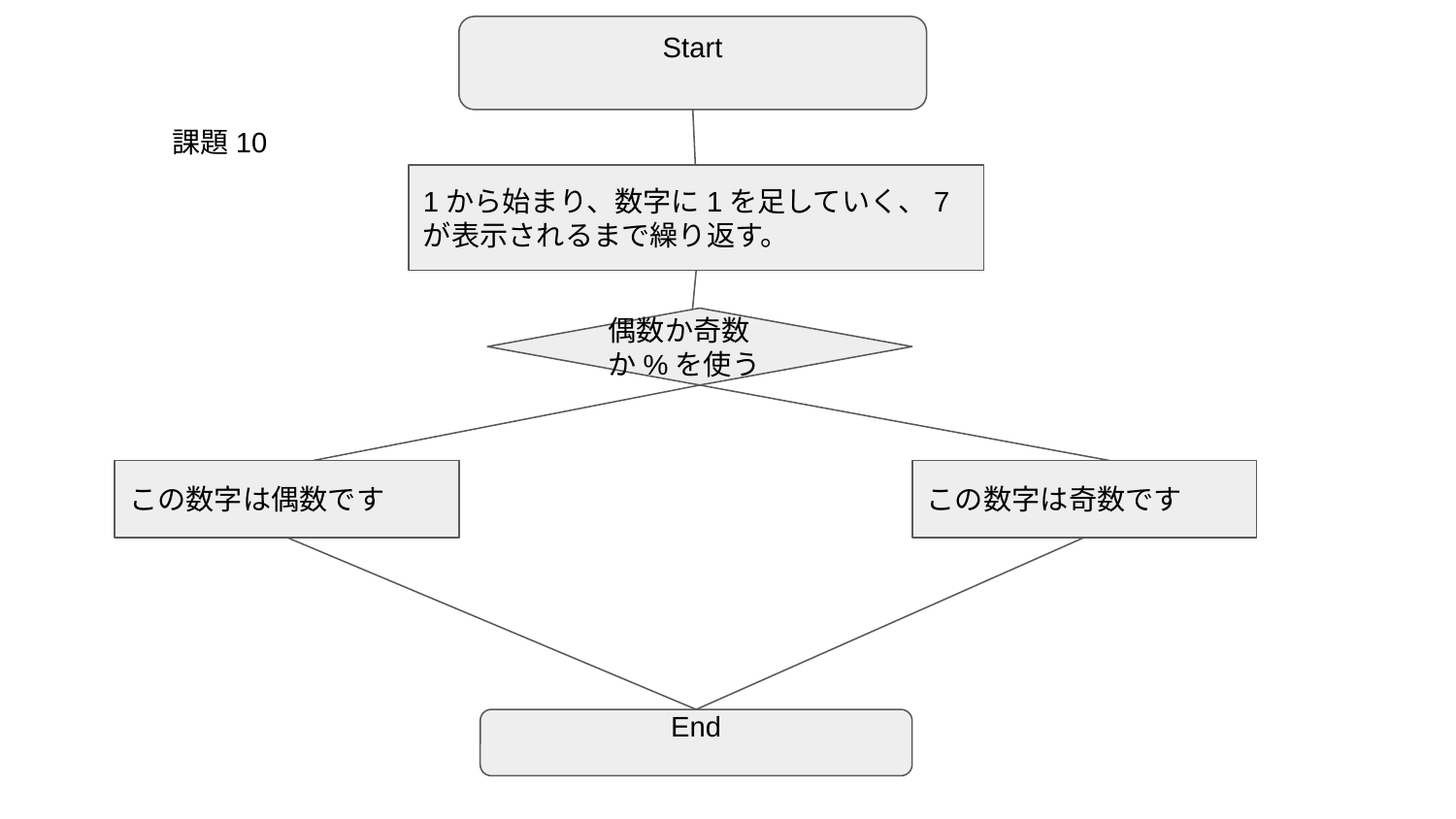

Start

課題10

1から始まり、数字に1を足していく、7が表示されるまで繰り返す。
偶数か奇数か%を使う
この数字は偶数です
この数字は奇数です
End